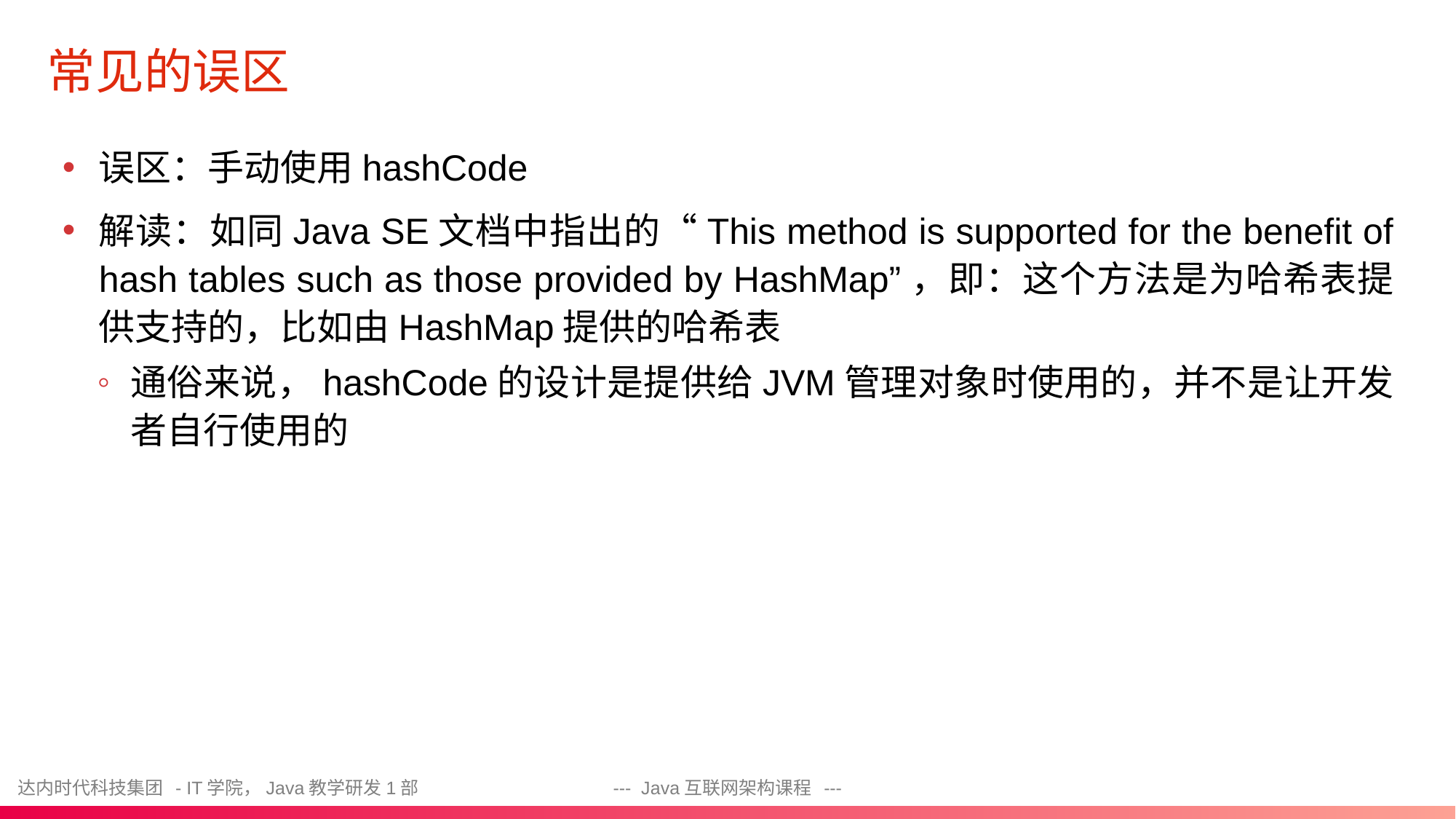

# 常见的误区
误区：手动使用hashCode
解读：如同Java SE文档中指出的“This method is supported for the benefit of hash tables such as those provided by HashMap”，即：这个方法是为哈希表提供支持的，比如由HashMap提供的哈希表
通俗来说，hashCode的设计是提供给JVM管理对象时使用的，并不是让开发者自行使用的